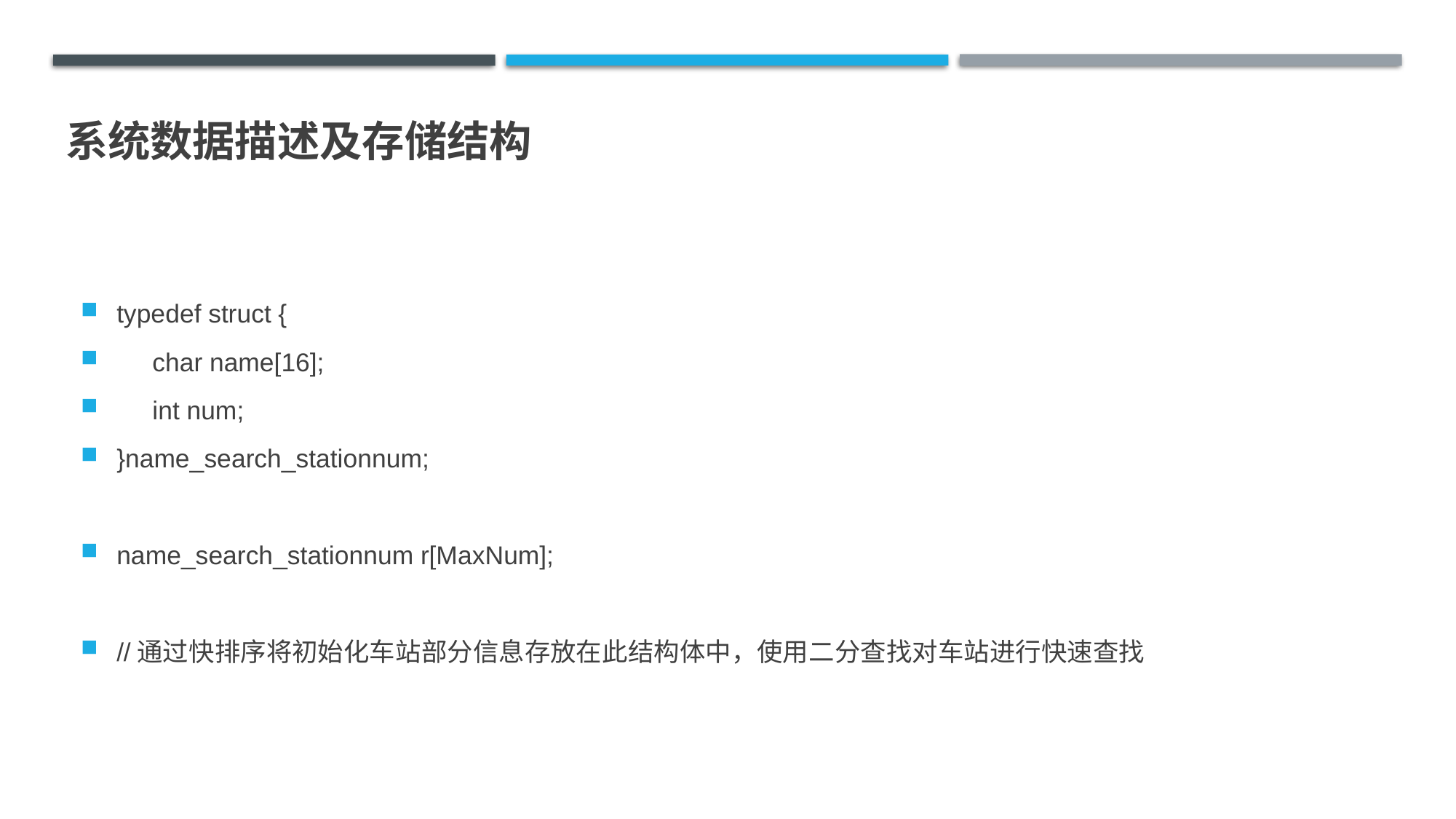

# 系统数据描述及存储结构
typedef struct {
     char name[16];
     int num;
}name_search_stationnum;

name_search_stationnum r[MaxNum];

//通过快排序将初始化车站部分信息存放在此结构体中，使用二分查找对车站进行快速查找